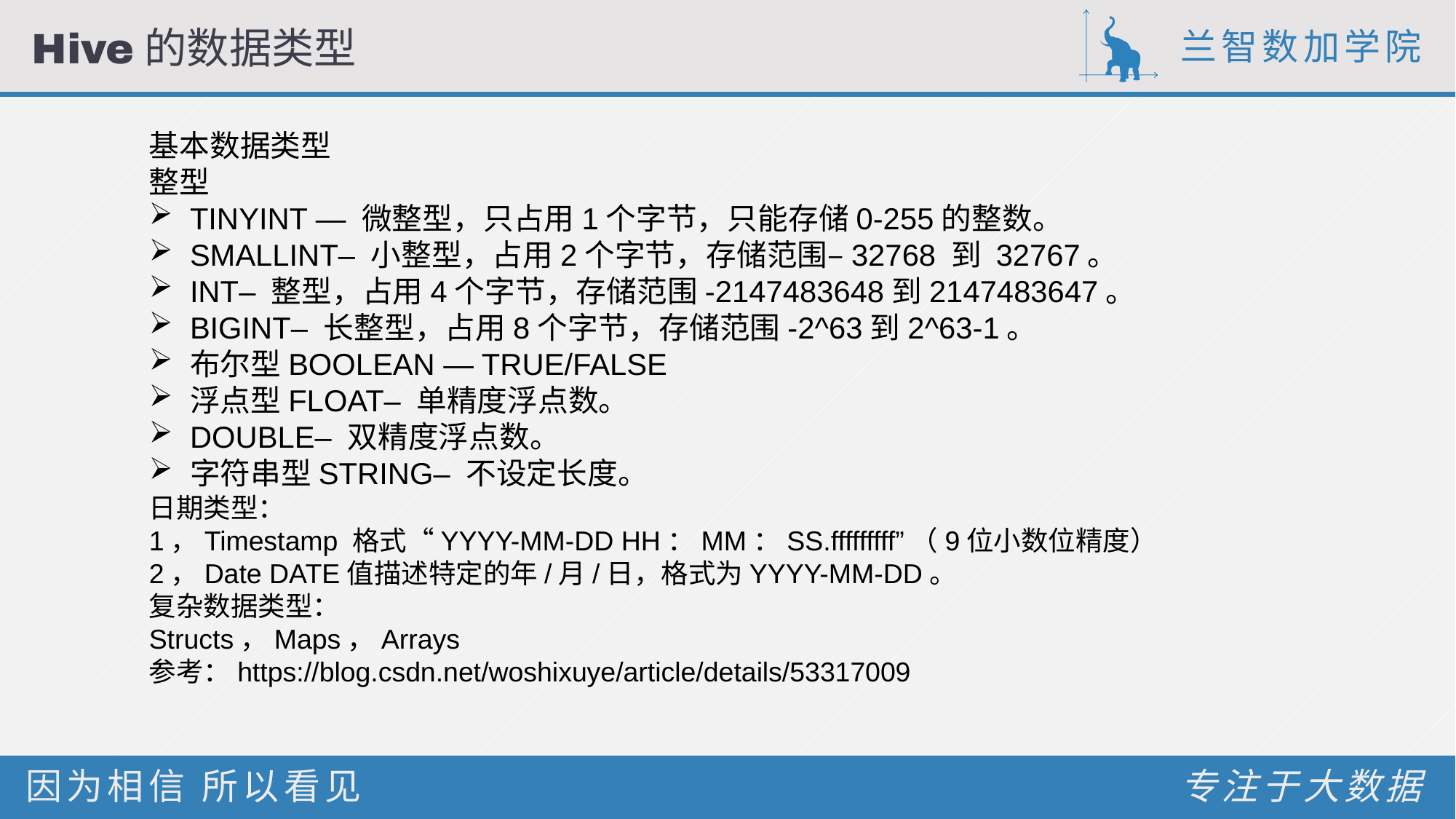

# Hive的数据类型
基本数据类型
整型
TINYINT — 微整型，只占用1个字节，只能存储0-255的整数。
SMALLINT– 小整型，占用2个字节，存储范围–32768 到 32767。
INT– 整型，占用4个字节，存储范围-2147483648到2147483647。
BIGINT– 长整型，占用8个字节，存储范围-2^63到2^63-1。
布尔型BOOLEAN — TRUE/FALSE
浮点型FLOAT– 单精度浮点数。
DOUBLE– 双精度浮点数。
字符串型STRING– 不设定长度。
日期类型：
1，Timestamp 格式“YYYY-MM-DD HH：MM：SS.fffffffff”（9位小数位精度）
2，Date DATE值描述特定的年/月/日，格式为YYYY-MM-DD。
复杂数据类型：
Structs，Maps，Arrays
参考：https://blog.csdn.net/woshixuye/article/details/53317009